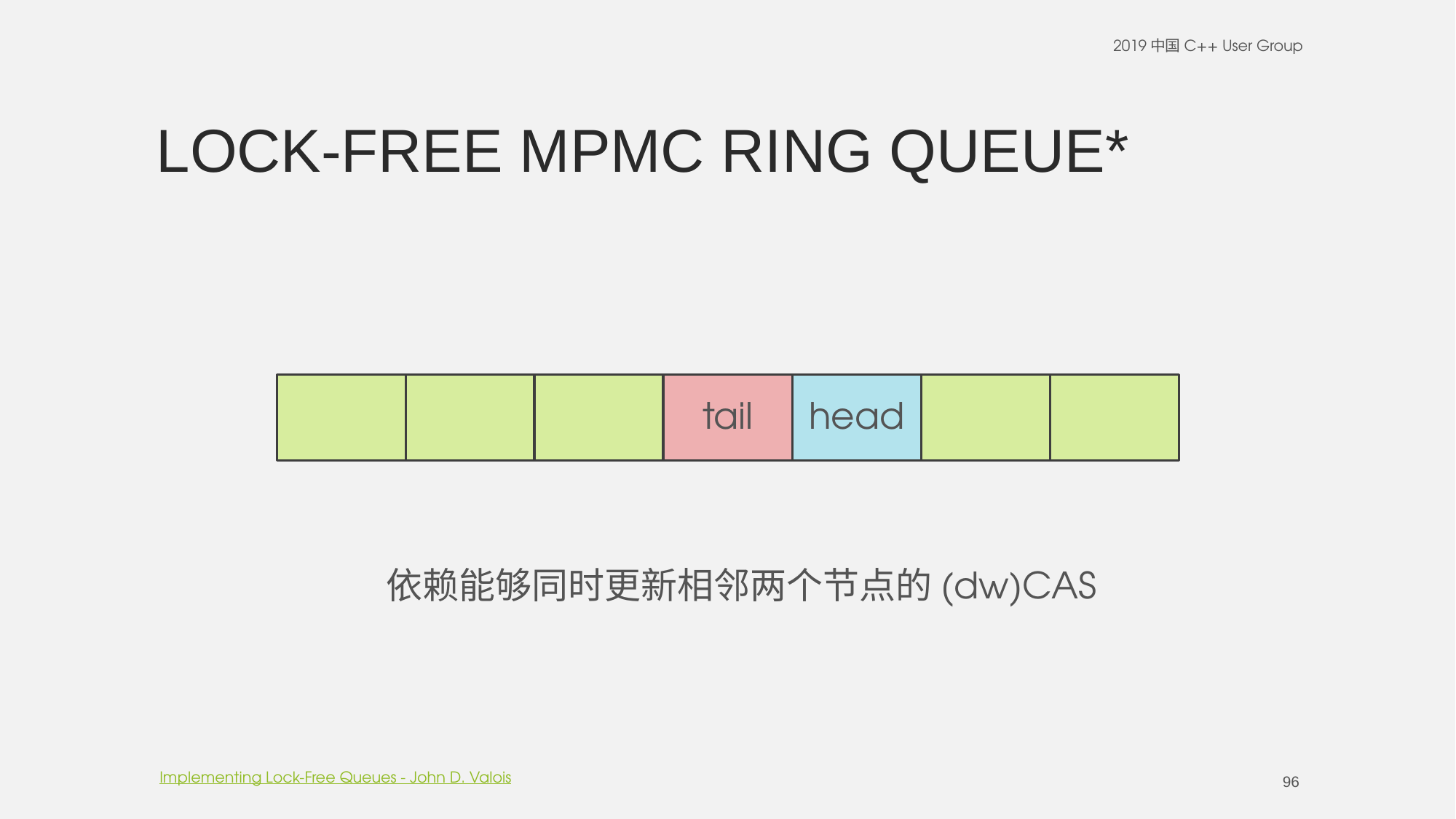

# Lock-free MPMC ring queue*

tail
head
依赖能够同时更新相邻两个节点的(dw)CAS
Implementing Lock-Free Queues - John D. Valois
96